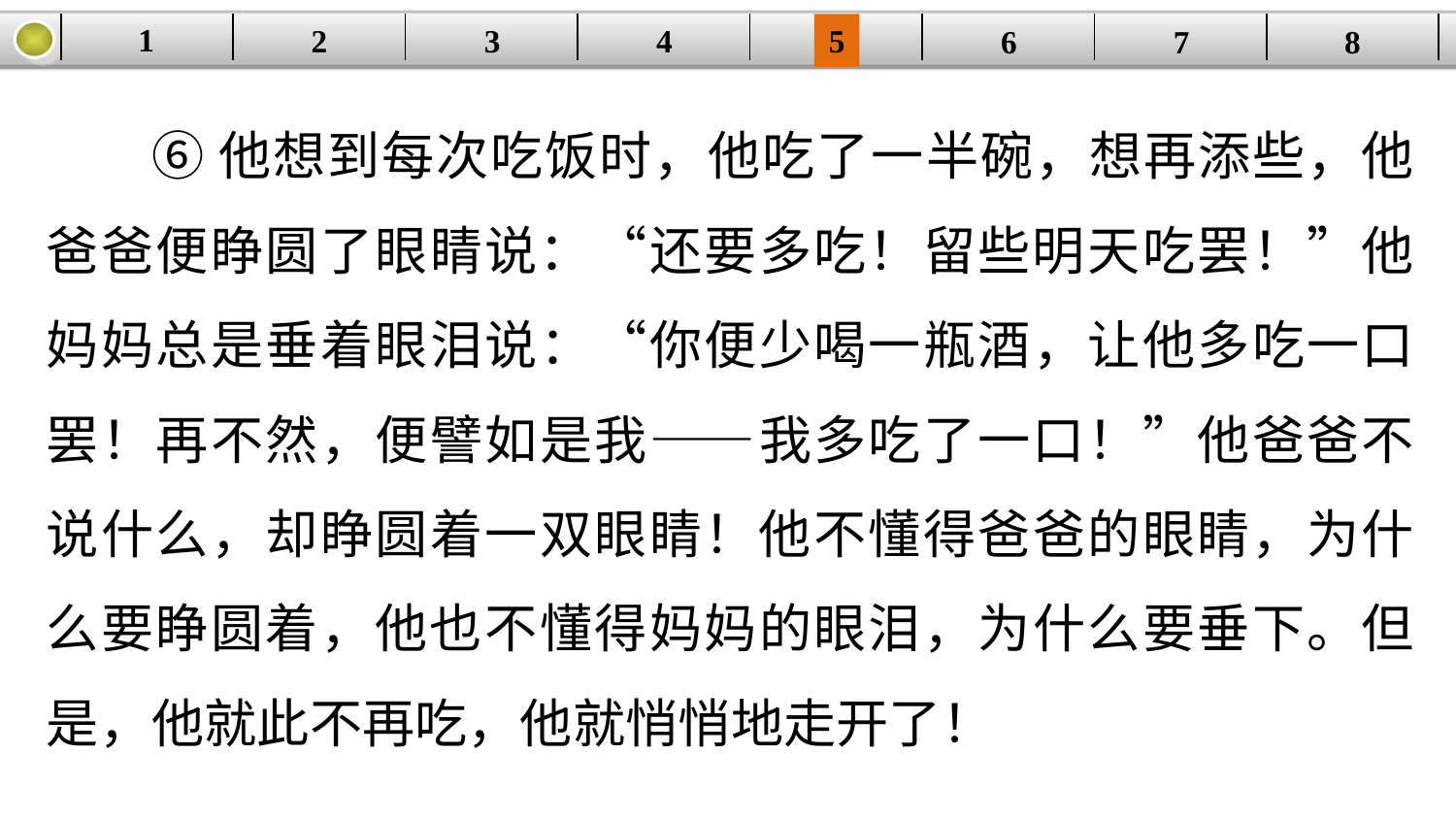

1
2
3
4
|  |  |  |  |  |  |  |  |
| --- | --- | --- | --- | --- | --- | --- | --- |
5
6
7
8

⑥他想到每次吃饭时，他吃了一半碗，想再添些，他爸爸便睁圆了眼睛说：“还要多吃！留些明天吃罢！”他妈妈总是垂着眼泪说：“你便少喝一瓶酒，让他多吃一口罢！再不然，便譬如是我——我多吃了一口！”他爸爸不说什么，却睁圆着一双眼睛！他不懂得爸爸的眼睛，为什么要睁圆着，他也不懂得妈妈的眼泪，为什么要垂下。但是，他就此不再吃，他就悄悄地走开了！